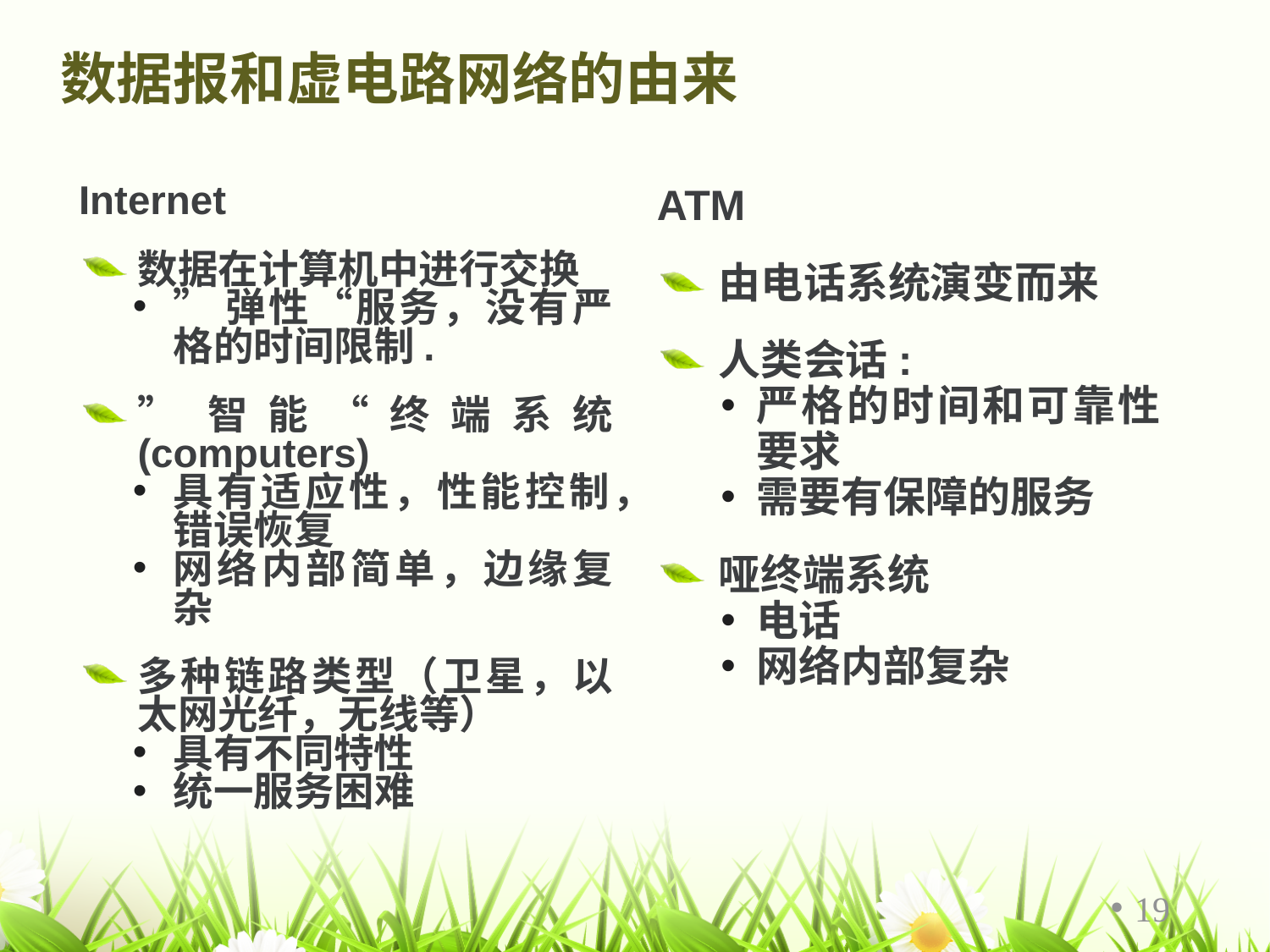

# 数据报和虚电路网络的由来
Internet
数据在计算机中进行交换
”弹性“服务，没有严格的时间限制.
”智能“终端系统 (computers)
具有适应性，性能控制，错误恢复
网络内部简单，边缘复杂
多种链路类型（卫星，以太网光纤，无线等）
具有不同特性
统一服务困难
ATM
由电话系统演变而来
人类会话:
严格的时间和可靠性要求
需要有保障的服务
哑终端系统
电话
网络内部复杂
19